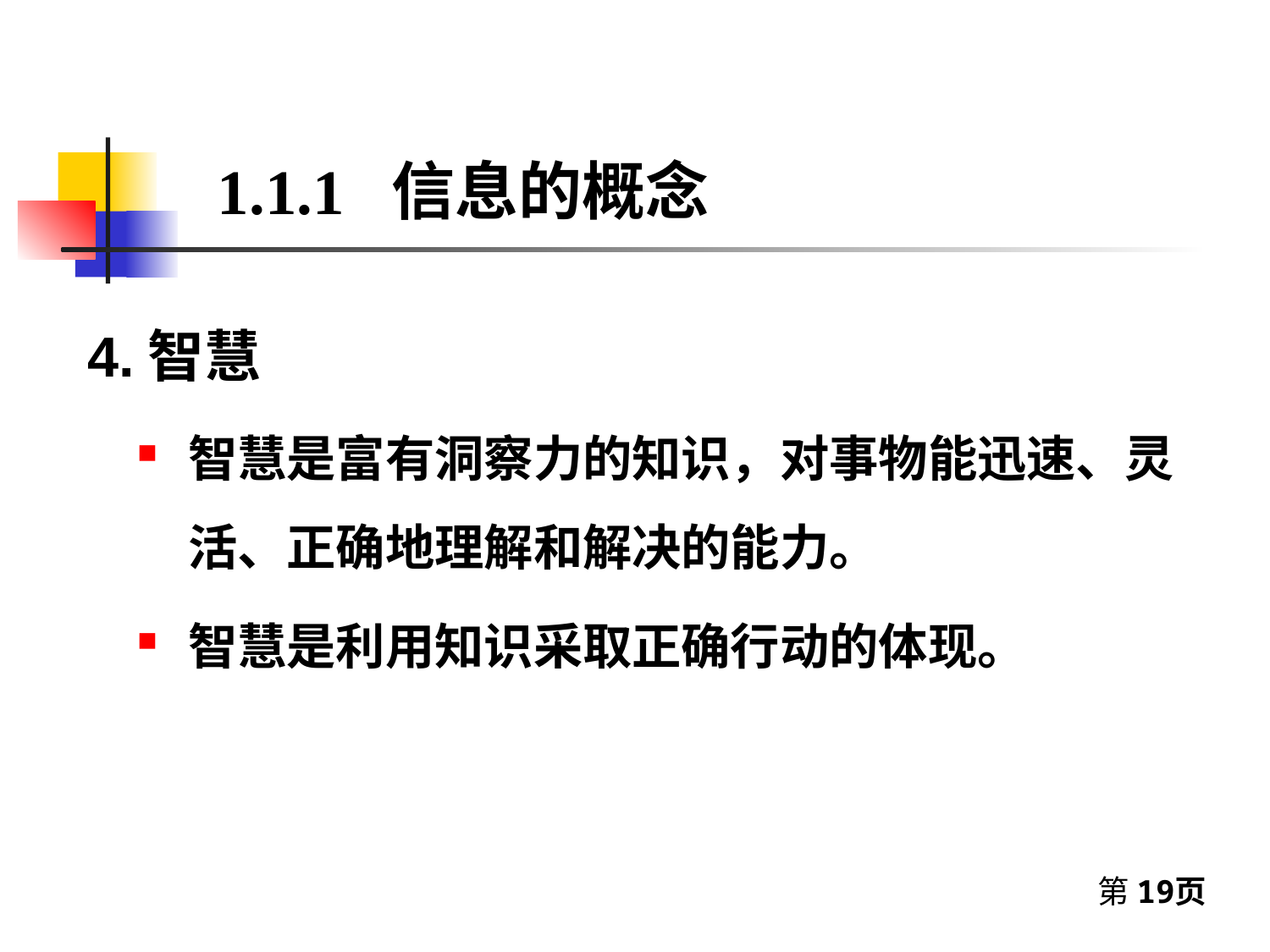

1.1.1  信息的概念
4.智慧
智慧是富有洞察力的知识，对事物能迅速、灵活、正确地理解和解决的能力。
智慧是利用知识采取正确行动的体现。